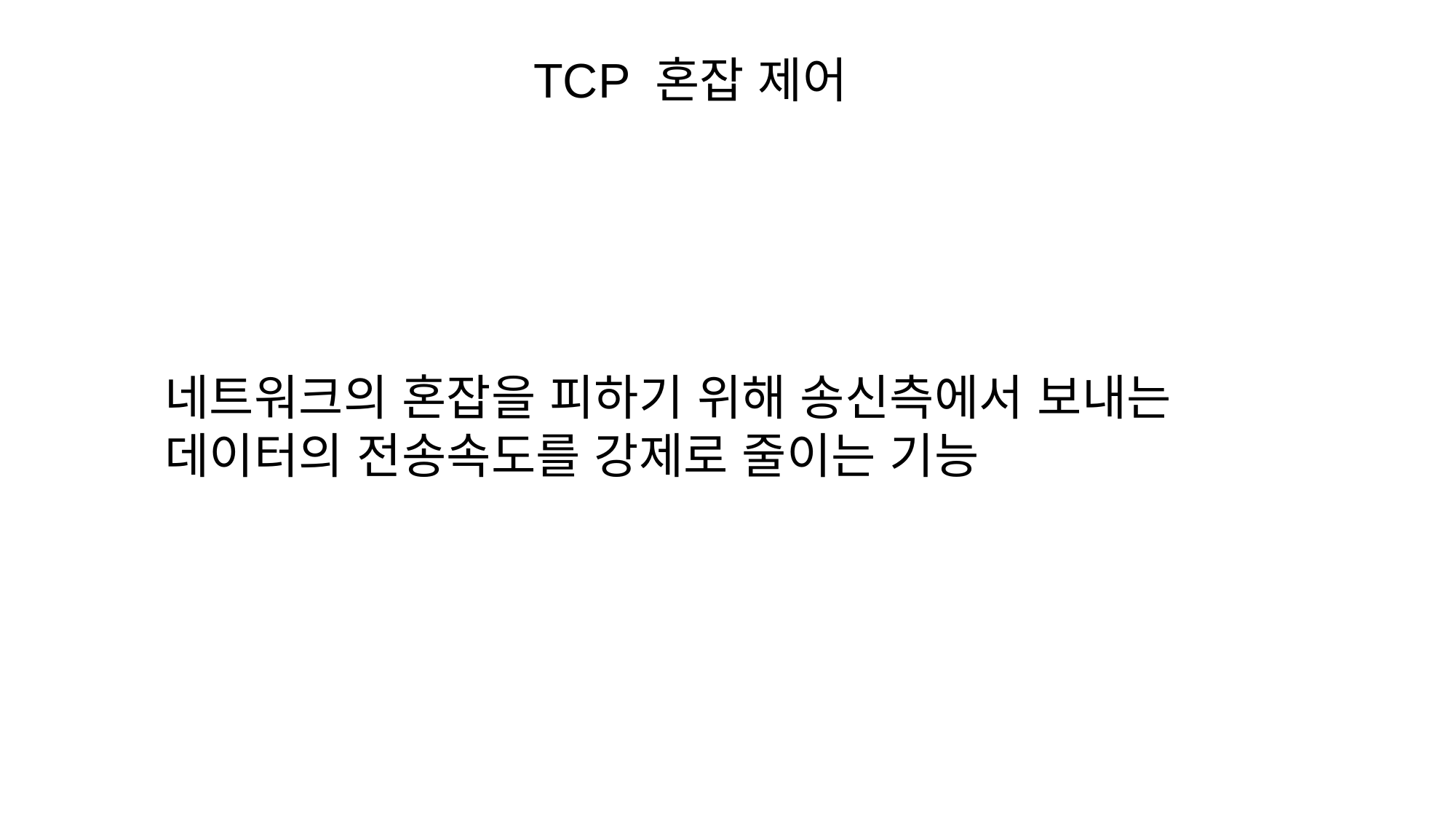

# TCP 혼잡 제어
네트워크의 혼잡을 피하기 위해 송신측에서 보내는 데이터의 전송속도를 강제로 줄이는 기능